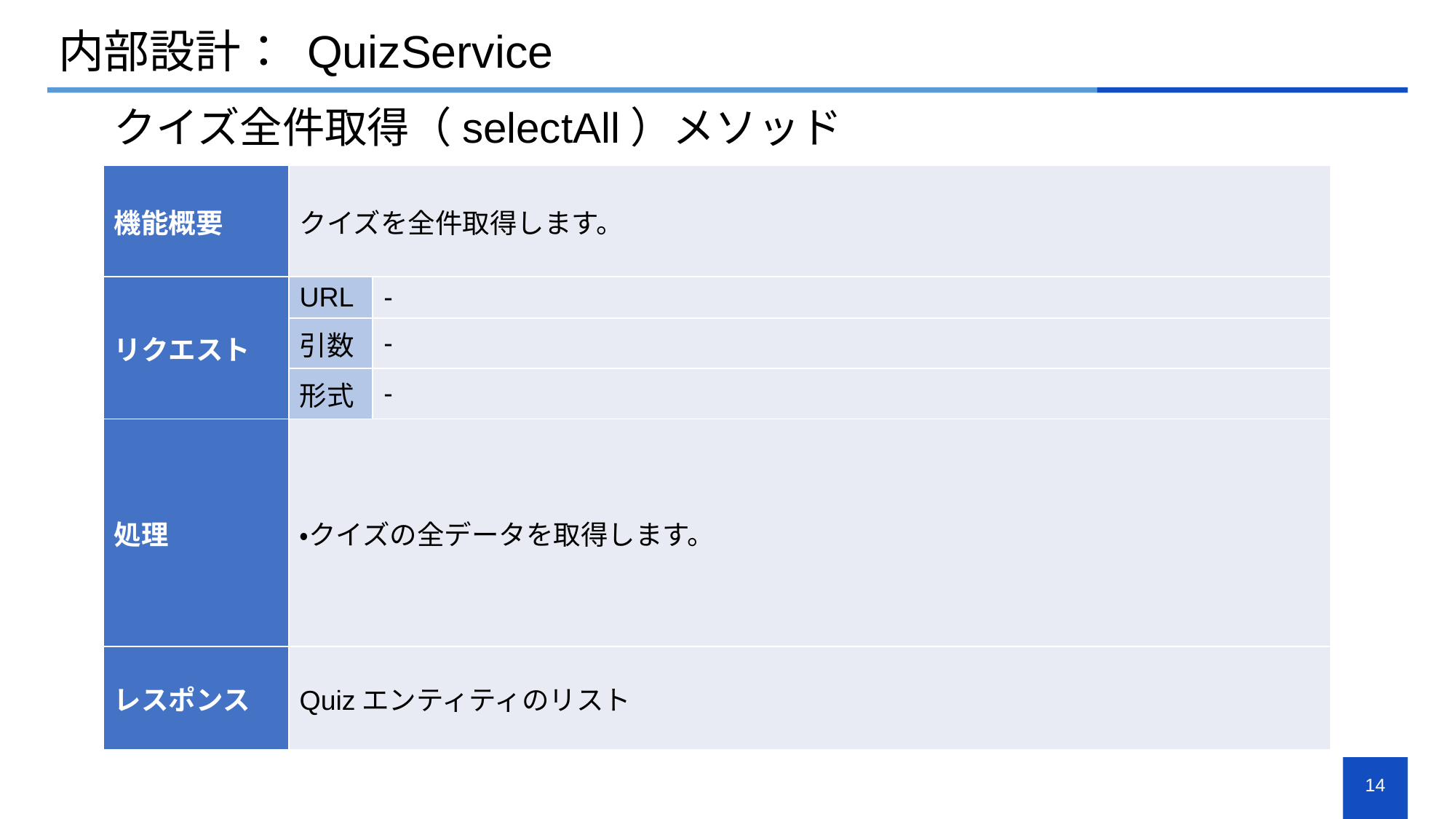

# 内部設計： QuizService
クイズ全件取得（selectAll）メソッド
| 機能概要 | クイズを全件取得します。 |  |
| --- | --- | --- |
| リクエスト | URL | - |
|  | 引数 | - |
|  | 形式 | - |
| 処理 | ・クイズの全データを取得します。 |  |
| レスポンス | Quizエンティティのリスト |  |
14